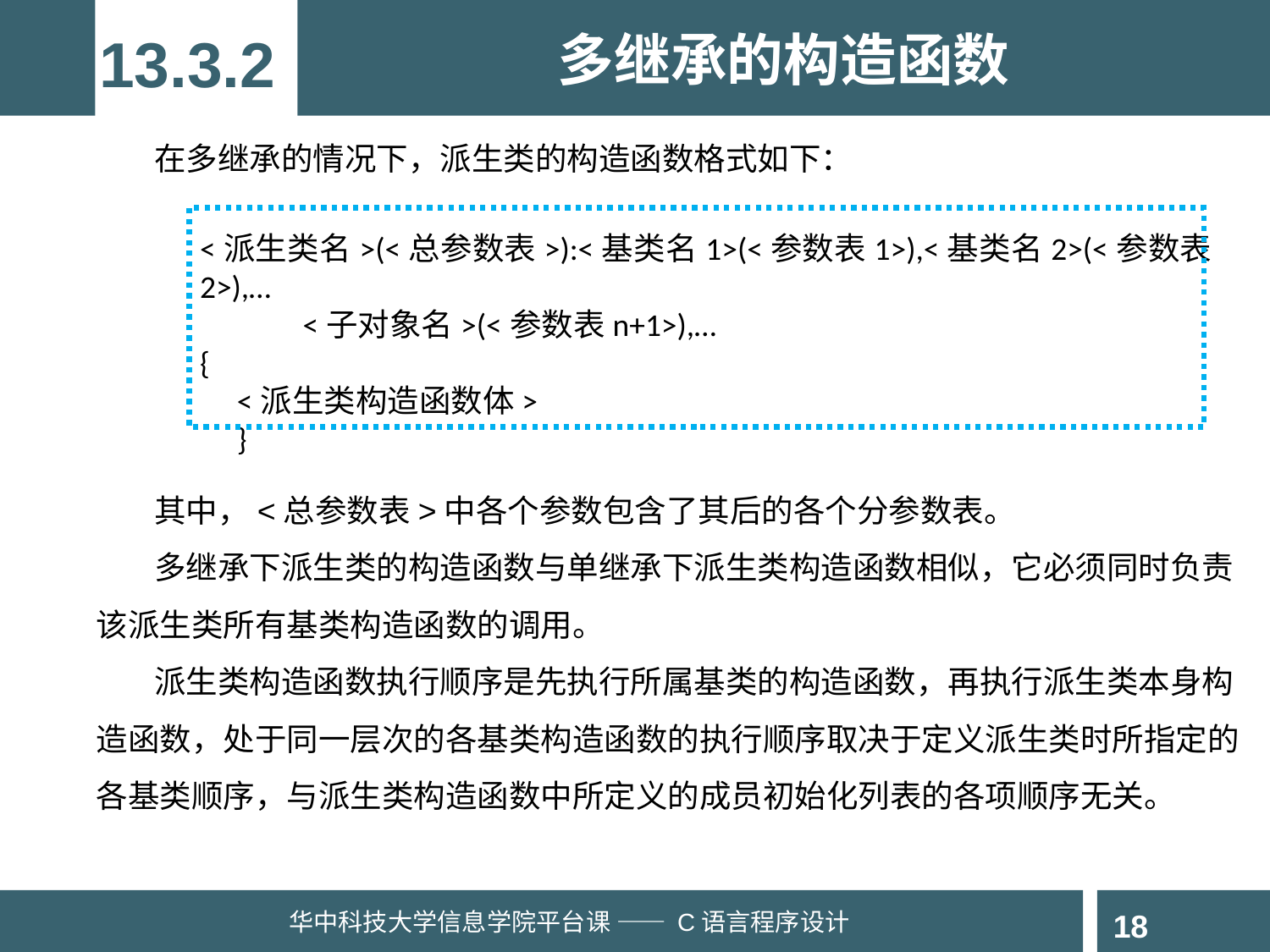

多继承的构造函数
13.3.2
       在多继承的情况下，派生类的构造函数格式如下：

<派生类名>(<总参数表>):<基类名1>(<参数表1>),<基类名2>(<参数表2>),…
　　　<子对象名>(<参数表n+1>),…
{
<派生类构造函数体>
}
       其中，<总参数表>中各个参数包含了其后的各个分参数表。
       多继承下派生类的构造函数与单继承下派生类构造函数相似，它必须同时负责该派生类所有基类构造函数的调用。
       派生类构造函数执行顺序是先执行所属基类的构造函数，再执行派生类本身构造函数，处于同一层次的各基类构造函数的执行顺序取决于定义派生类时所指定的各基类顺序，与派生类构造函数中所定义的成员初始化列表的各项顺序无关。